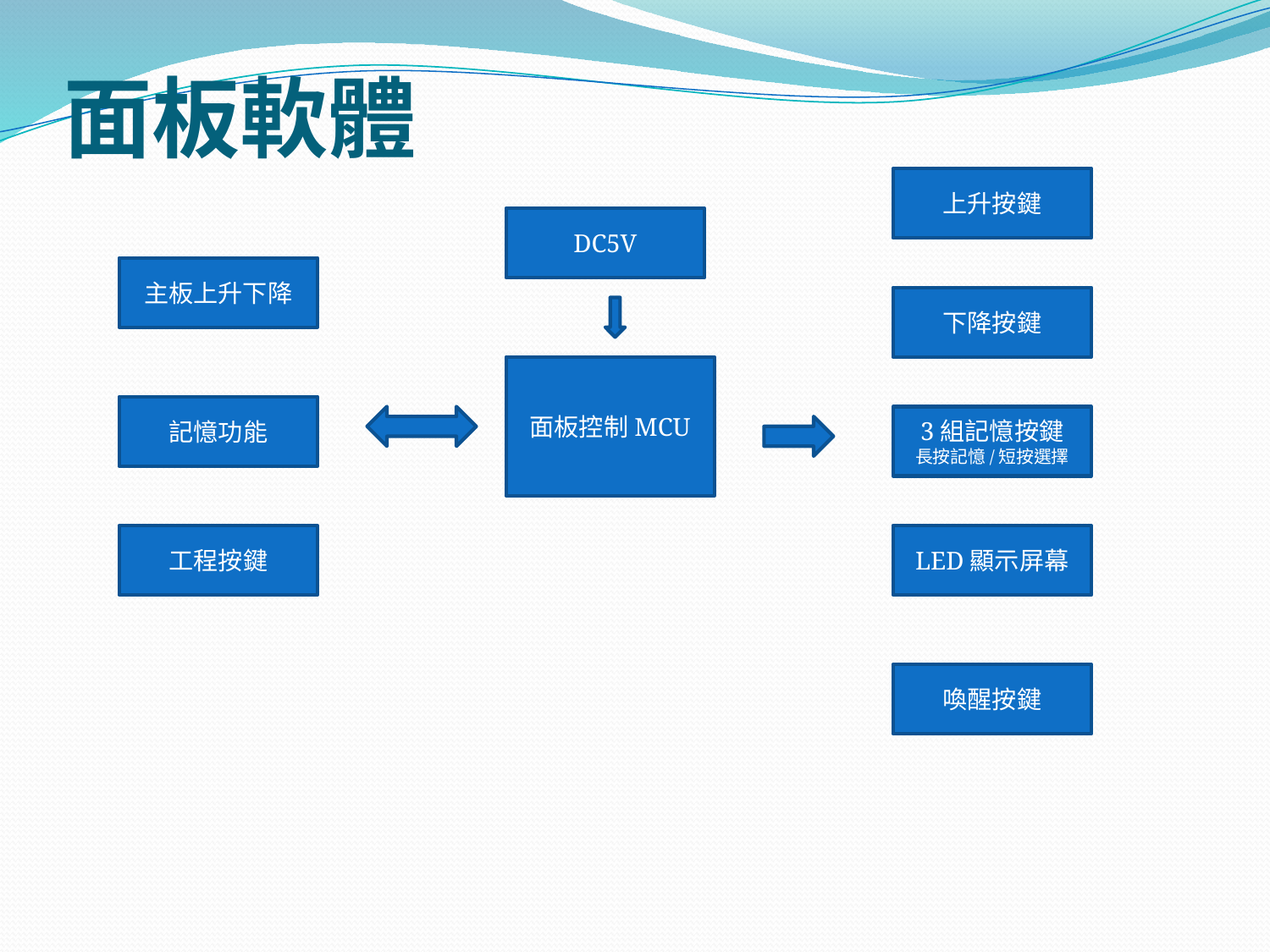

# 面板軟體
上升按鍵
DC5V
主板上升下降
下降按鍵

面板控制MCU
記憶功能

3組記憶按鍵
長按記憶/短按選擇

工程按鍵
LED顯示屏幕
喚醒按鍵